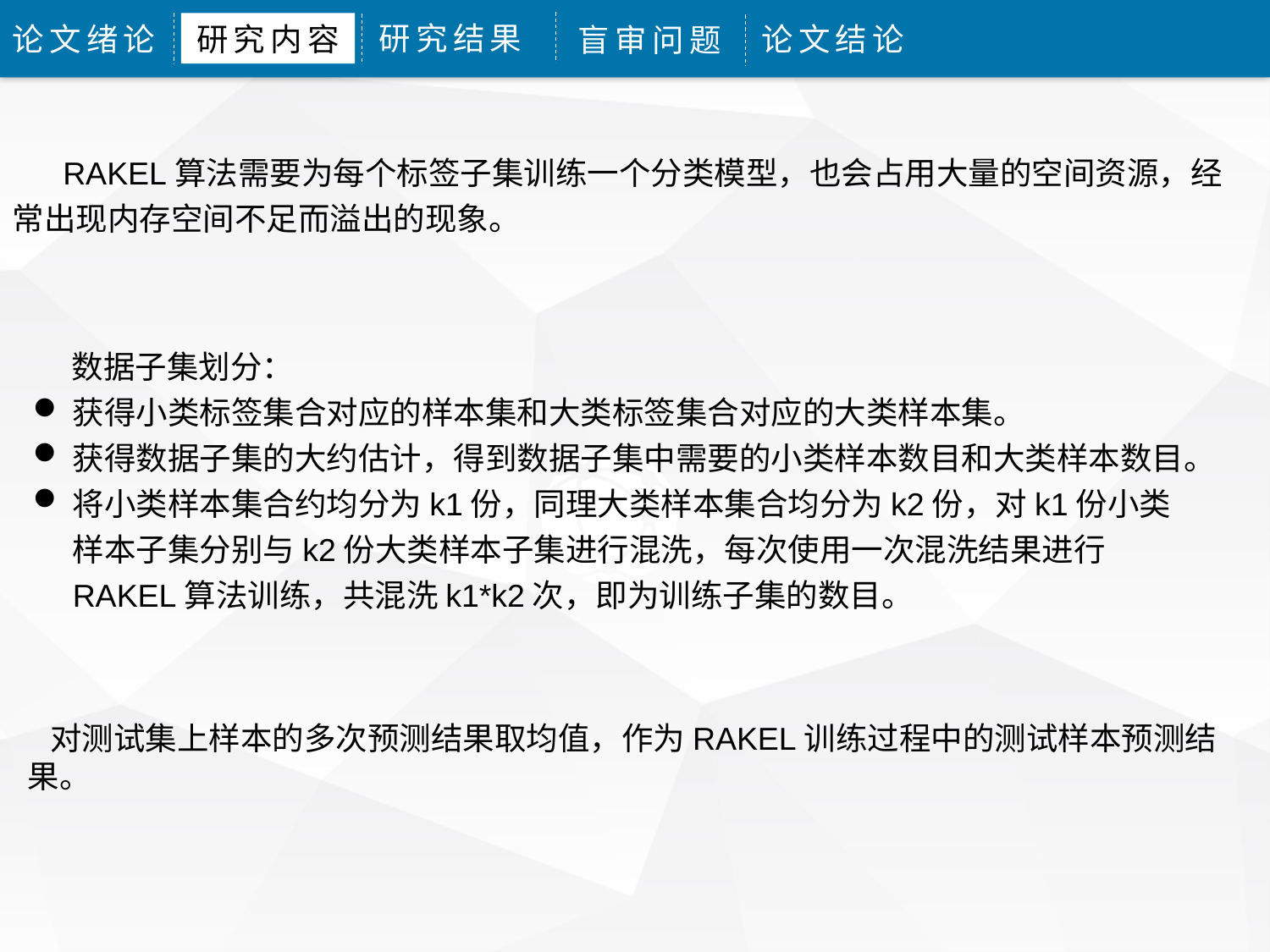

研究结果
论文绪论
研究内容
论文结论
盲审问题
       RAKEL算法需要为每个标签子集训练一个分类模型，也会占用大量的空间资源，经常出现内存空间不足而溢出的现象。
      数据子集划分：
获得小类标签集合对应的样本集和大类标签集合对应的大类样本集。
获得数据子集的大约估计，得到数据子集中需要的小类样本数目和大类样本数目。
将小类样本集合约均分为k1份，同理大类样本集合均分为k2份，对k1份小类样本子集分别与k2份大类样本子集进行混洗，每次使用一次混洗结果进行RAKEL算法训练，共混洗k1*k2次，即为训练子集的数目。

   对测试集上样本的多次预测结果取均值，作为RAKEL训练过程中的测试样本预测结果。